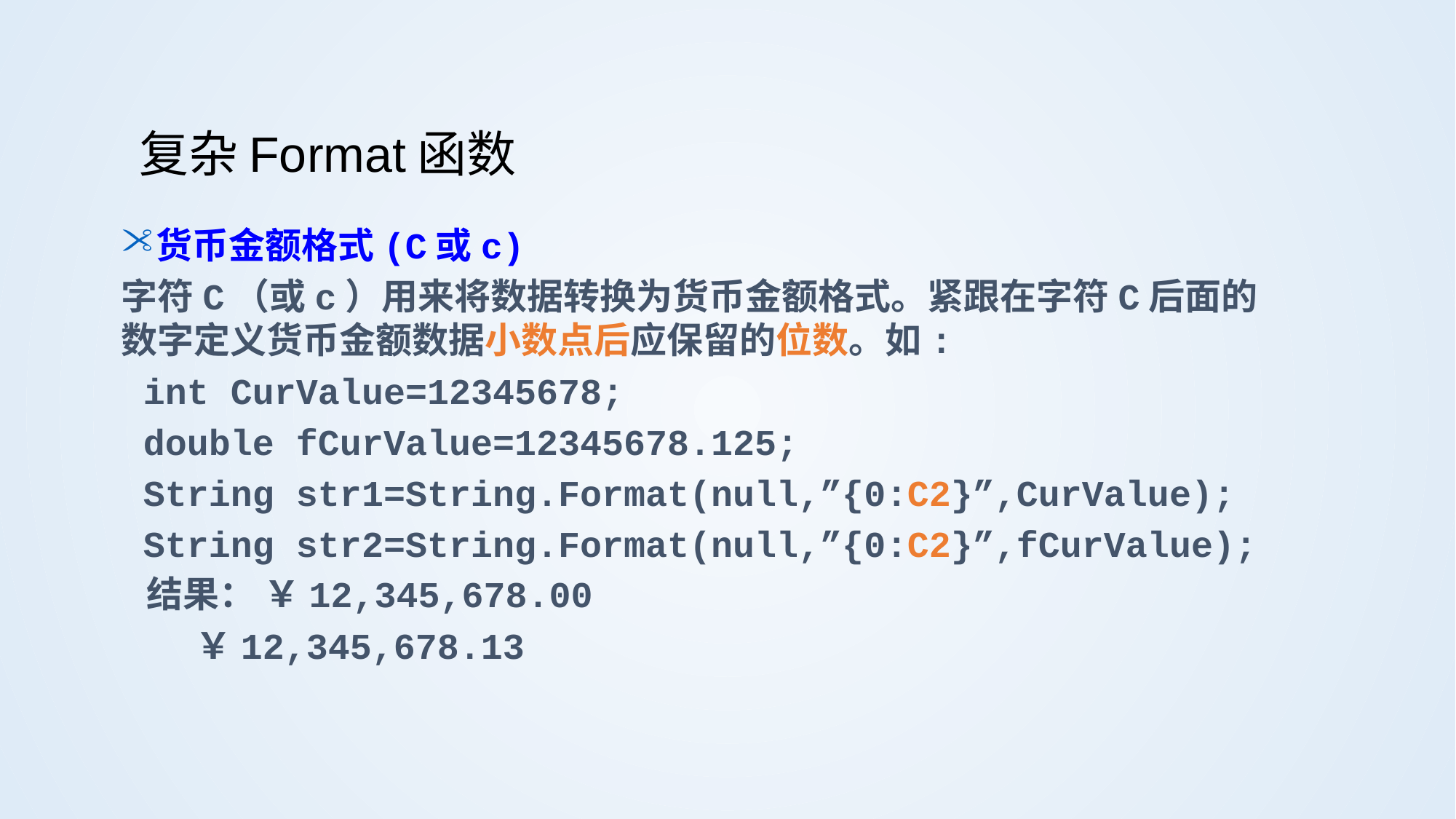

# 复杂Format函数
货币金额格式(C或c)
字符C（或c）用来将数据转换为货币金额格式。紧跟在字符C后面的数字定义货币金额数据小数点后应保留的位数。如:
 int CurValue=12345678;
 double fCurValue=12345678.125;
 String str1=String.Format(null,”{0:C2}”,CurValue);
 String str2=String.Format(null,”{0:C2}”,fCurValue);
  结果： ￥12,345,678.00
        ￥12,345,678.13